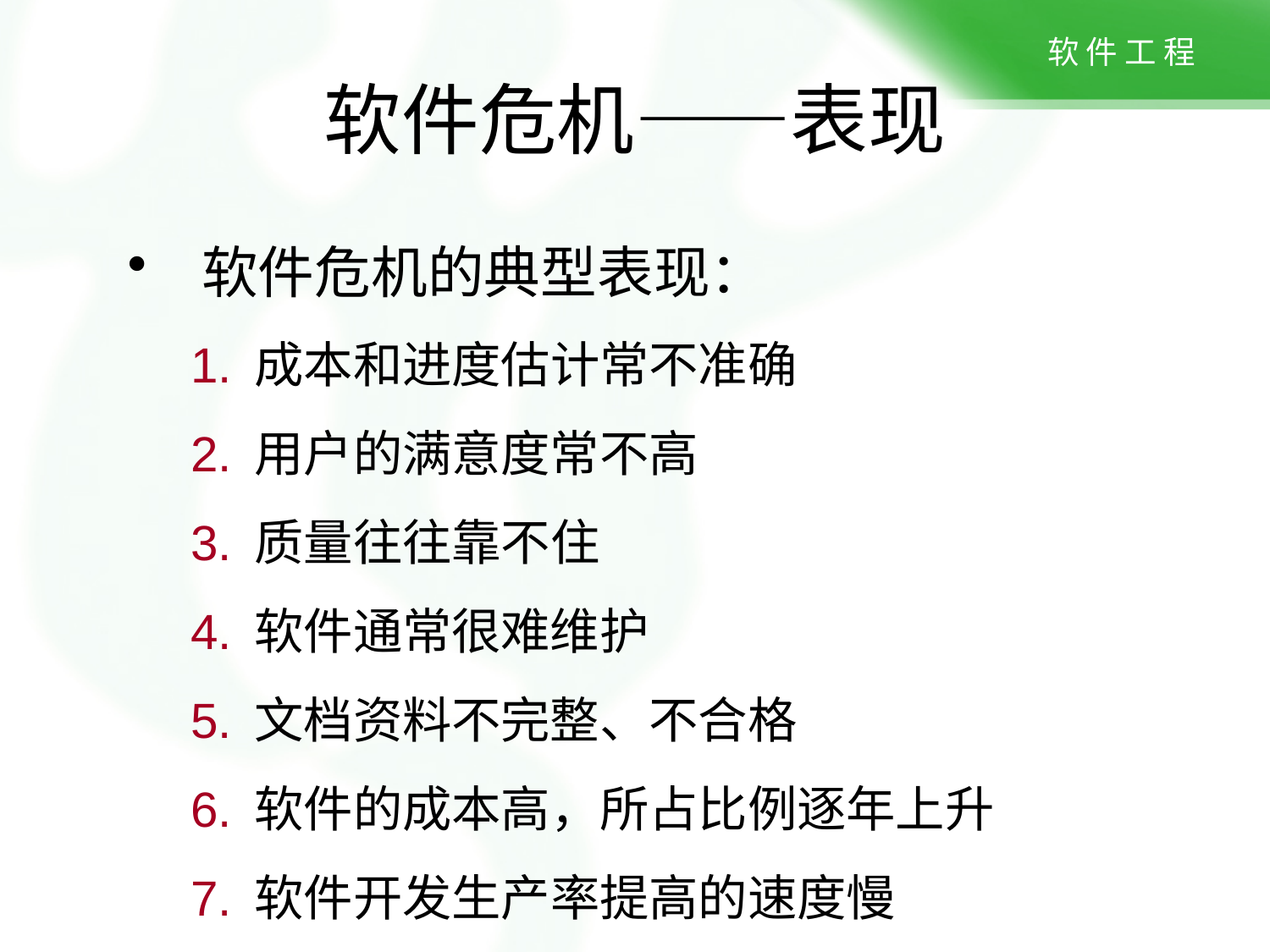

# 软件危机——表现
软件危机的典型表现：
成本和进度估计常不准确
用户的满意度常不高
质量往往靠不住
软件通常很难维护
文档资料不完整、不合格
软件的成本高，所占比例逐年上升
软件开发生产率提高的速度慢